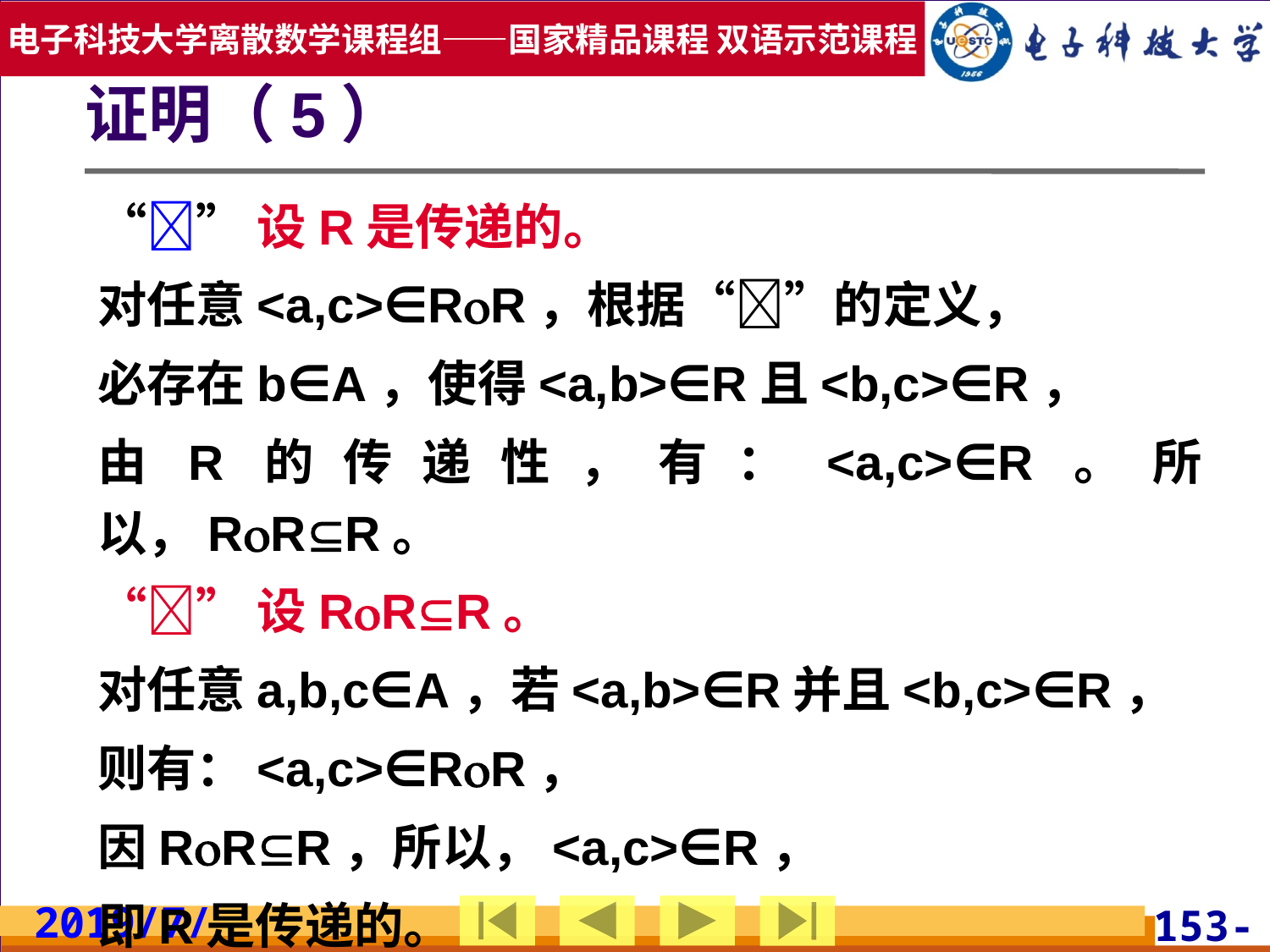

# 证明（5）
“⇒”设R是传递的。
对任意<a,c>∈RοR，根据“ο”的定义，
必存在b∈A，使得<a,b>∈R且<b,c>∈R，
由R的传递性，有：<a,c>∈R。所以，RοR⊆R。
“⇐”设RοR⊆R。
对任意a,b,c∈A，若<a,b>∈R并且<b,c>∈R，
则有：<a,c>∈RοR，
因RοR⊆R，所以，<a,c>∈R，
即R是传递的。
2019/7/3